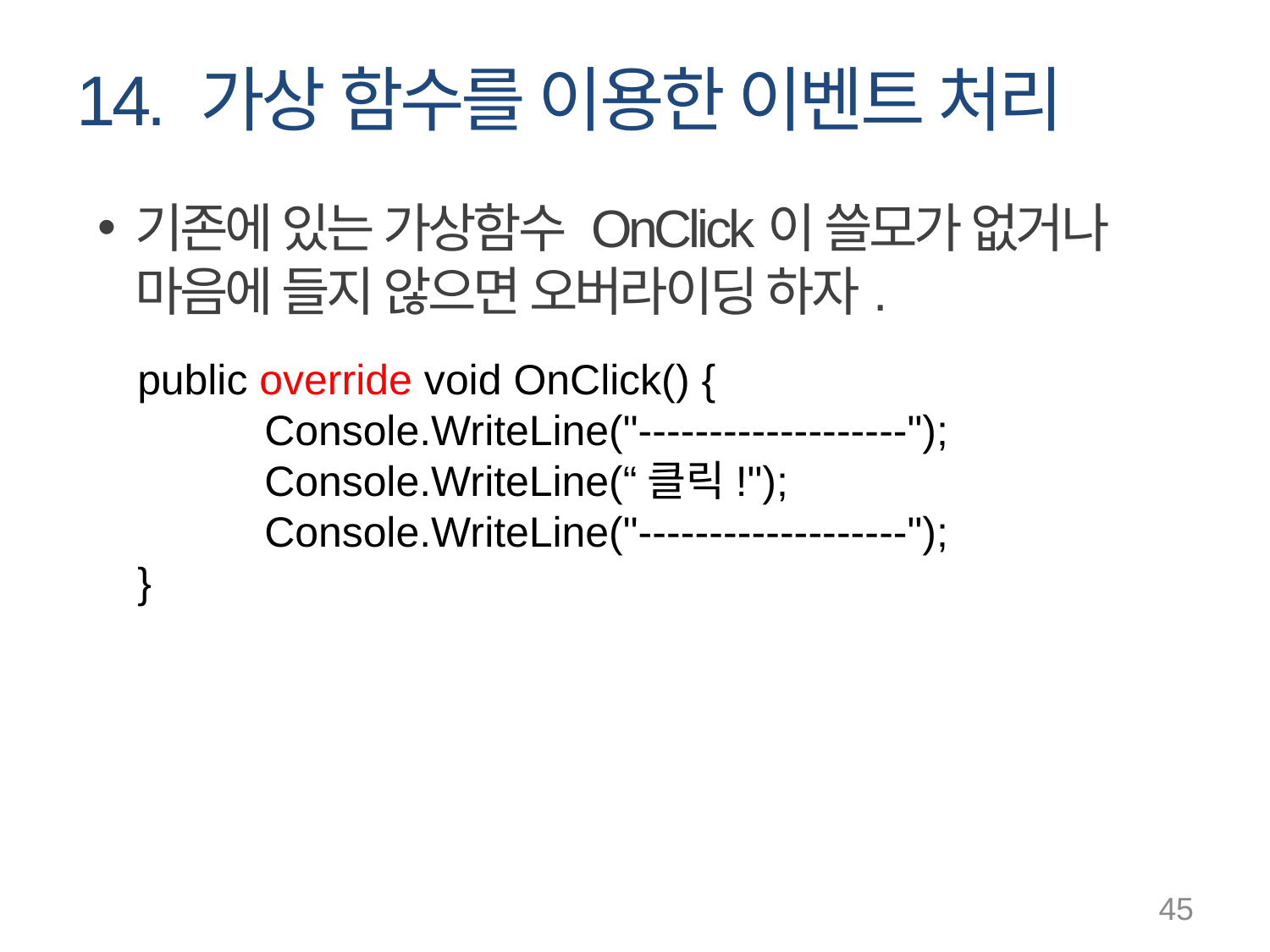

# 14. 가상 함수를 이용한 이벤트 처리
기존에 있는 가상함수 OnClick이 쓸모가 없거나 마음에 들지 않으면 오버라이딩 하자.
public override void OnClick() {
	Console.WriteLine("-------------------");
	Console.WriteLine(“클릭!");
	Console.WriteLine("-------------------");
}

45